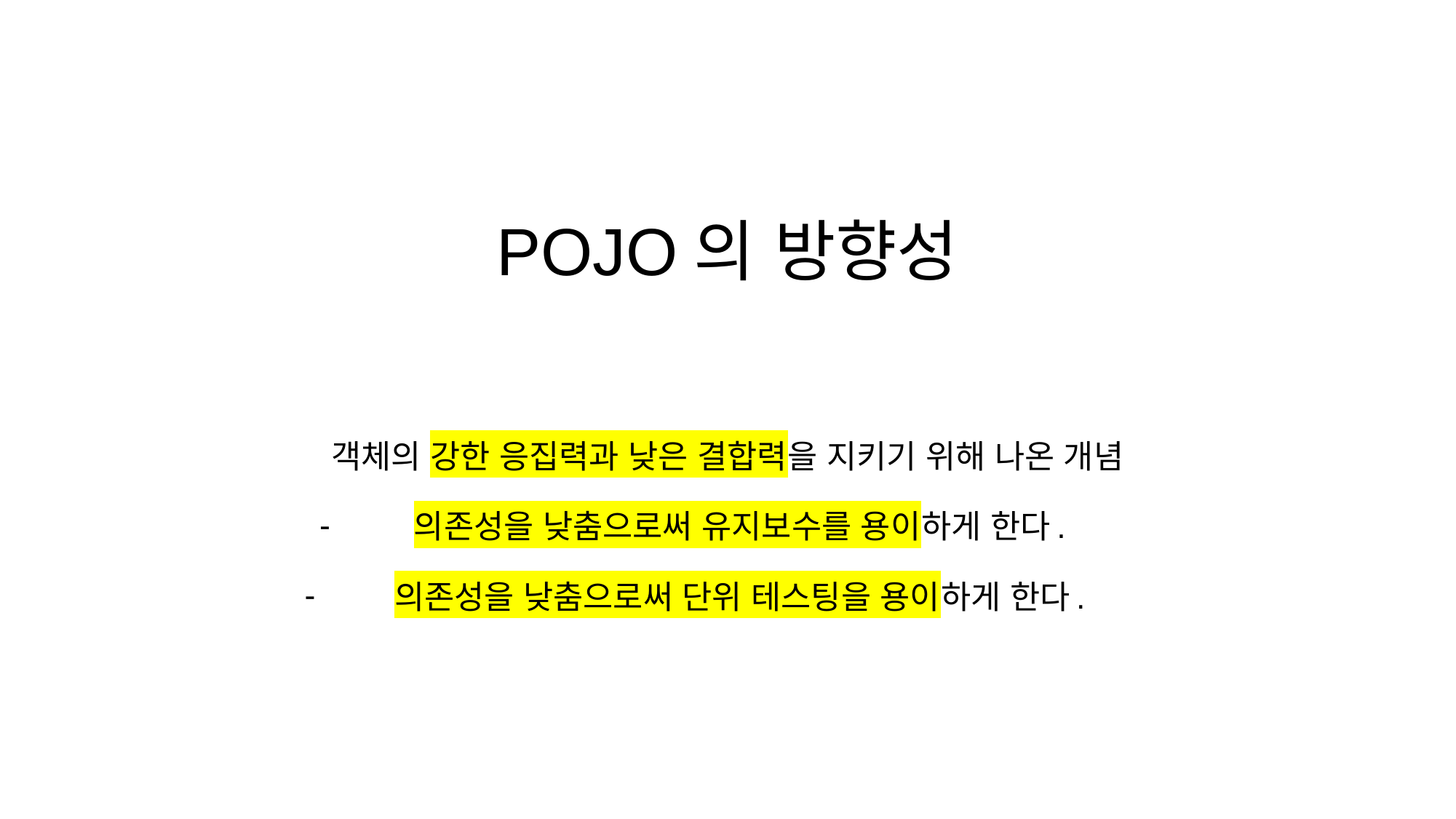

POJO의 방향성
객체의 강한 응집력과 낮은 결합력을 지키기 위해 나온 개념
의존성을 낮춤으로써 유지보수를 용이하게 한다.
의존성을 낮춤으로써 단위 테스팅을 용이하게 한다.